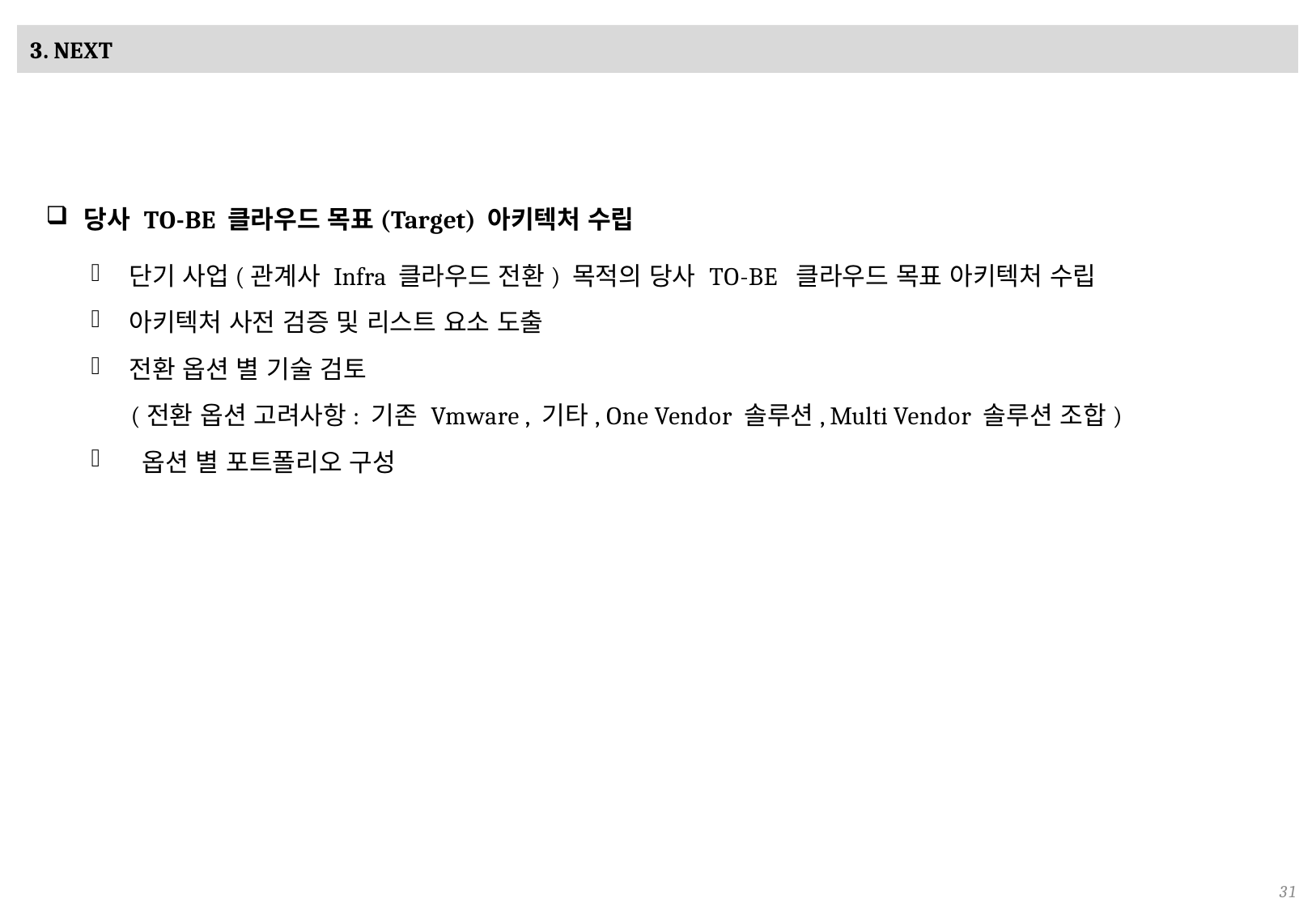

# 3. NEXT

당사 TO-BE 클라우드 목표(Target) 아키텍처 수립
단기 사업(관계사 Infra 클라우드 전환) 목적의 당사 TO-BE  클라우드 목표 아키텍처 수립
아키텍처 사전 검증 및 리스트 요소 도출
전환 옵션 별 기술 검토
       (전환 옵션 고려사항: 기존 Vmware , 기타, One Vendor 솔루션, Multi Vendor 솔루션 조합)
 옵션 별 포트폴리오 구성